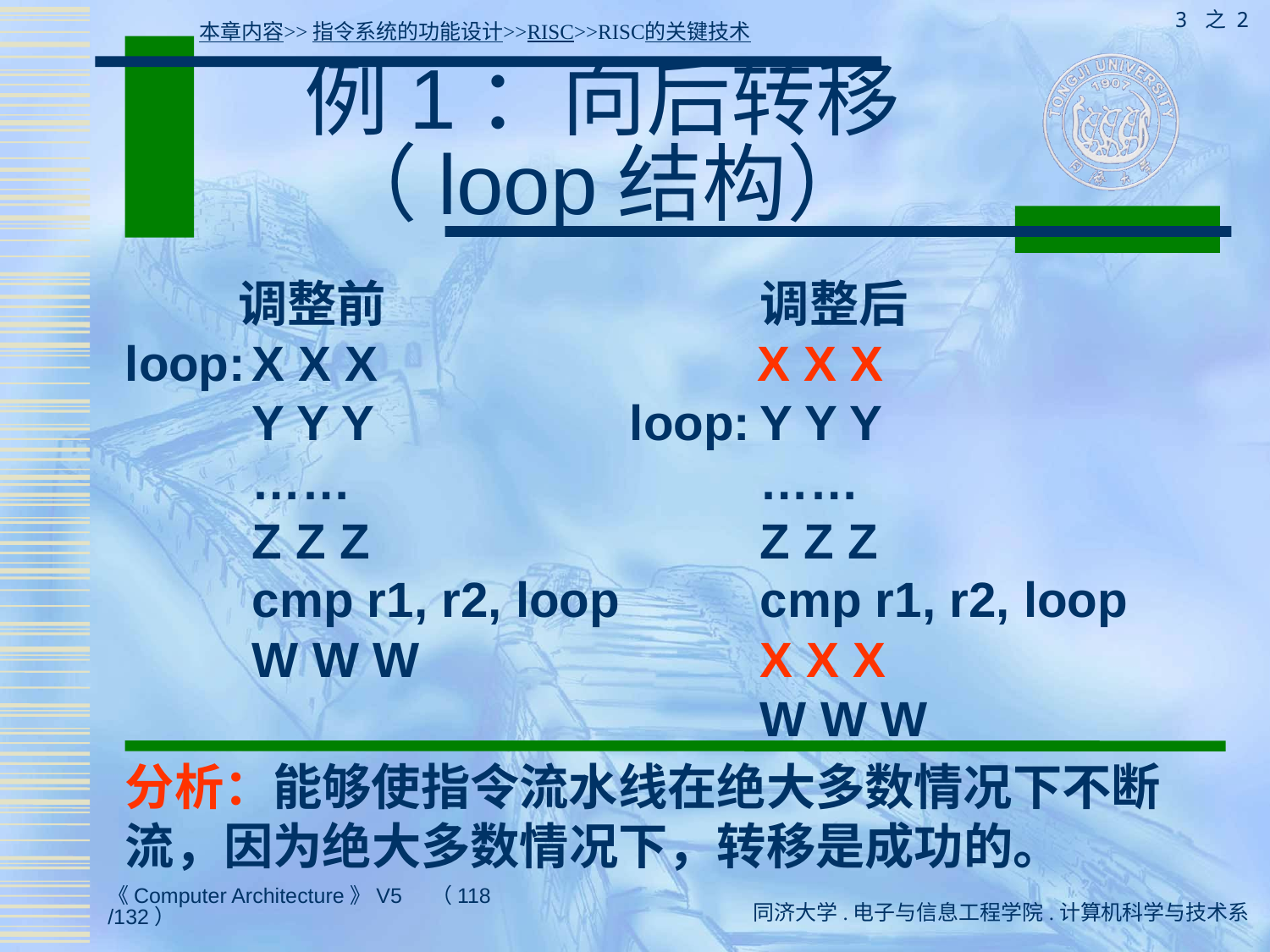

3 之 2
本章内容>>指令系统的功能设计>>RISC>>RISC的关键技术
# 例1：向后转移 （loop结构）
         调整前            		调整后
loop:	X X X			         X X X
	Y Y Y		         loop:	Y Y Y
	……				……
	Z Z Z				Z Z Z
	cmp r1, r2, loop		cmp r1, r2, loop
	W W W			X X X
					W W W
分析：能够使指令流水线在绝大多数情况下不断流，因为绝大多数情况下，转移是成功的。